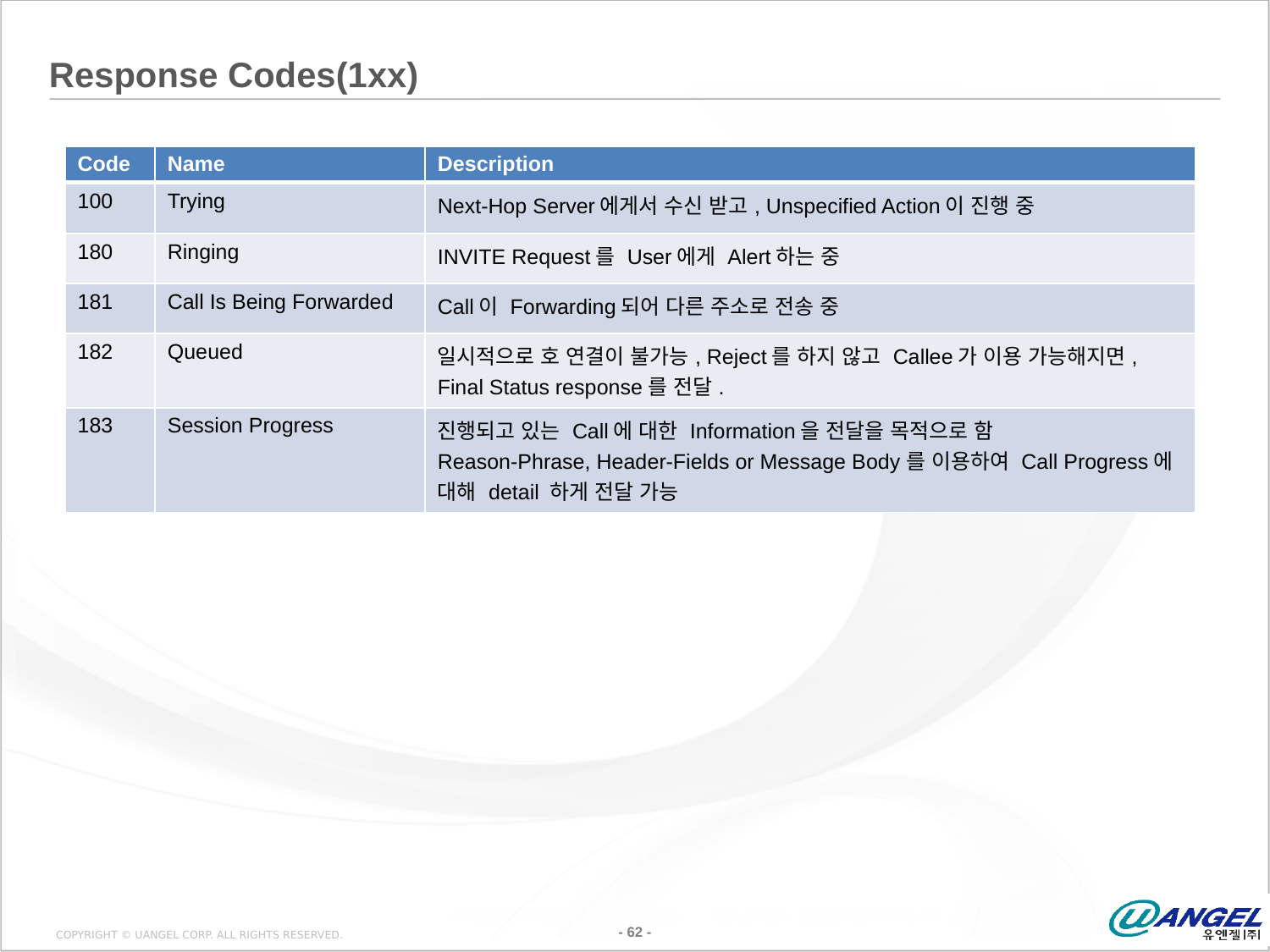

# Response Codes(1xx)
| Code | Name | Description |
| --- | --- | --- |
| 100 | Trying | Next-Hop Server에게서 수신 받고, Unspecified Action이 진행 중 |
| 180 | Ringing | INVITE Request를 User에게 Alert하는 중 |
| 181 | Call Is Being Forwarded | Call이 Forwarding되어 다른 주소로 전송 중 |
| 182 | Queued | 일시적으로 호 연결이 불가능, Reject를 하지 않고 Callee가 이용 가능해지면, Final Status response를 전달. |
| 183 | Session Progress | 진행되고 있는 Call에 대한 Information을 전달을 목적으로 함 Reason-Phrase, Header-Fields or Message Body를 이용하여 Call Progress에 대해 detail 하게 전달 가능 |